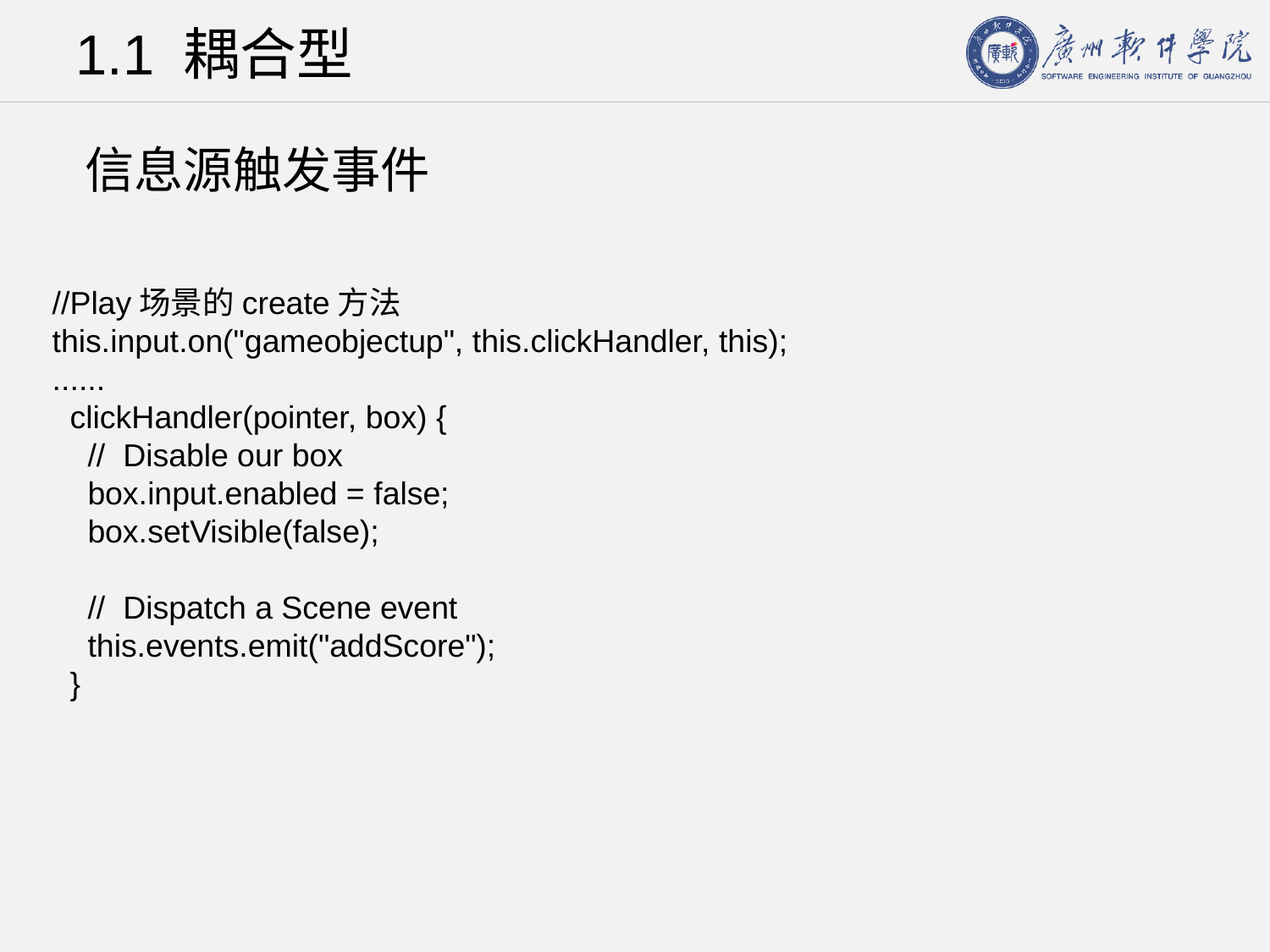

# 1.1 耦合型
信息源触发事件

//Play场景的create方法
this.input.on("gameobjectup", this.clickHandler, this);
......
  clickHandler(pointer, box) {
    //  Disable our box
    box.input.enabled = false;
    box.setVisible(false);

    //  Dispatch a Scene event
    this.events.emit("addScore");
  }